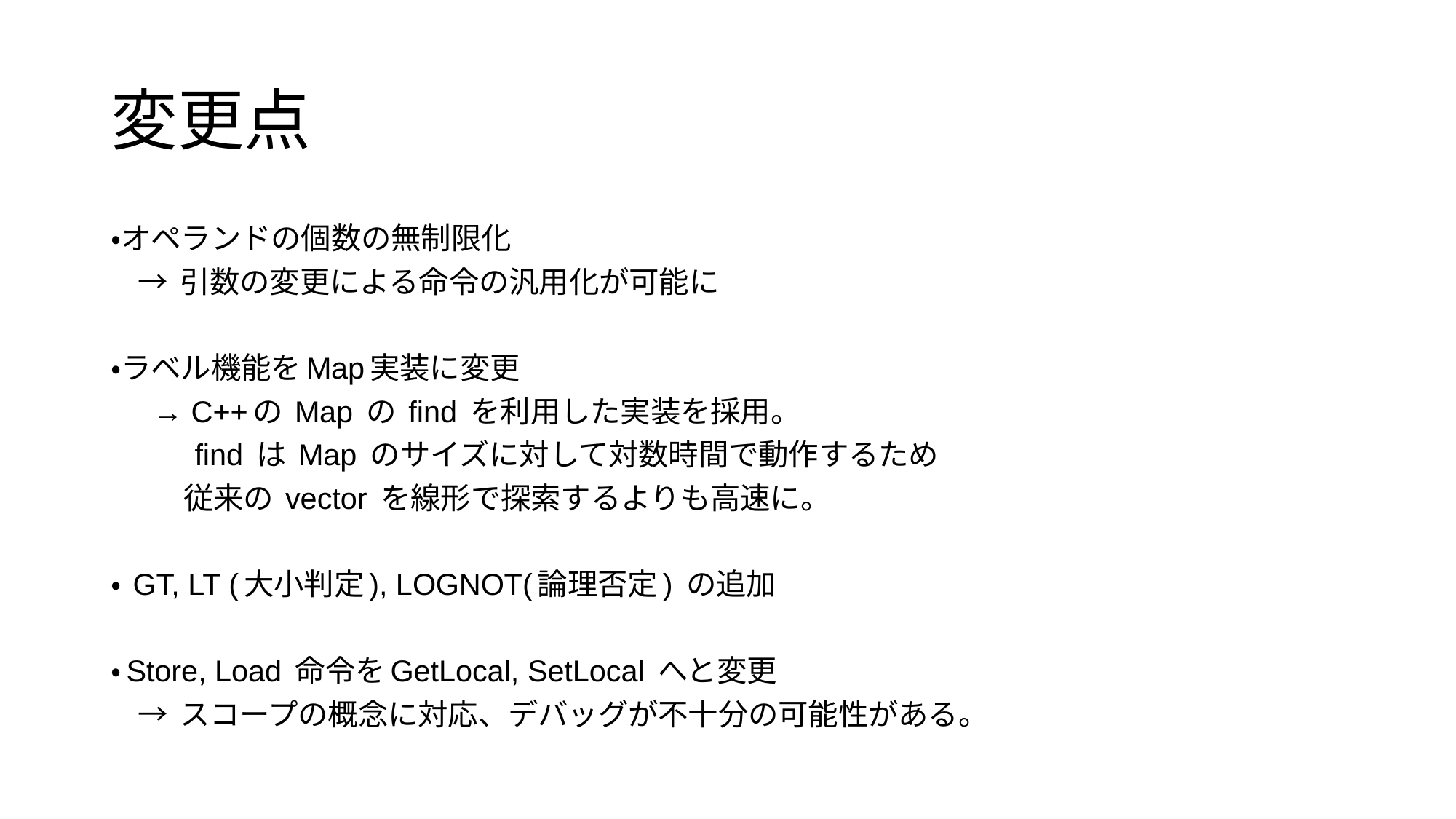

# 変更点
・オペランドの個数の無制限化
    → 引数の変更による命令の汎用化が可能に

・ラベル機能をMap実装に変更
     → C++の Map の find を利用した実装を採用。
          find は Map のサイズに対して対数時間で動作するため
          従来の vector を線形で探索するよりも高速に。

・ GT, LT (大小判定), LOGNOT(論理否定) の追加

・Store, Load 命令をGetLocal, SetLocal へと変更
    → スコープの概念に対応、デバッグが不十分の可能性がある。